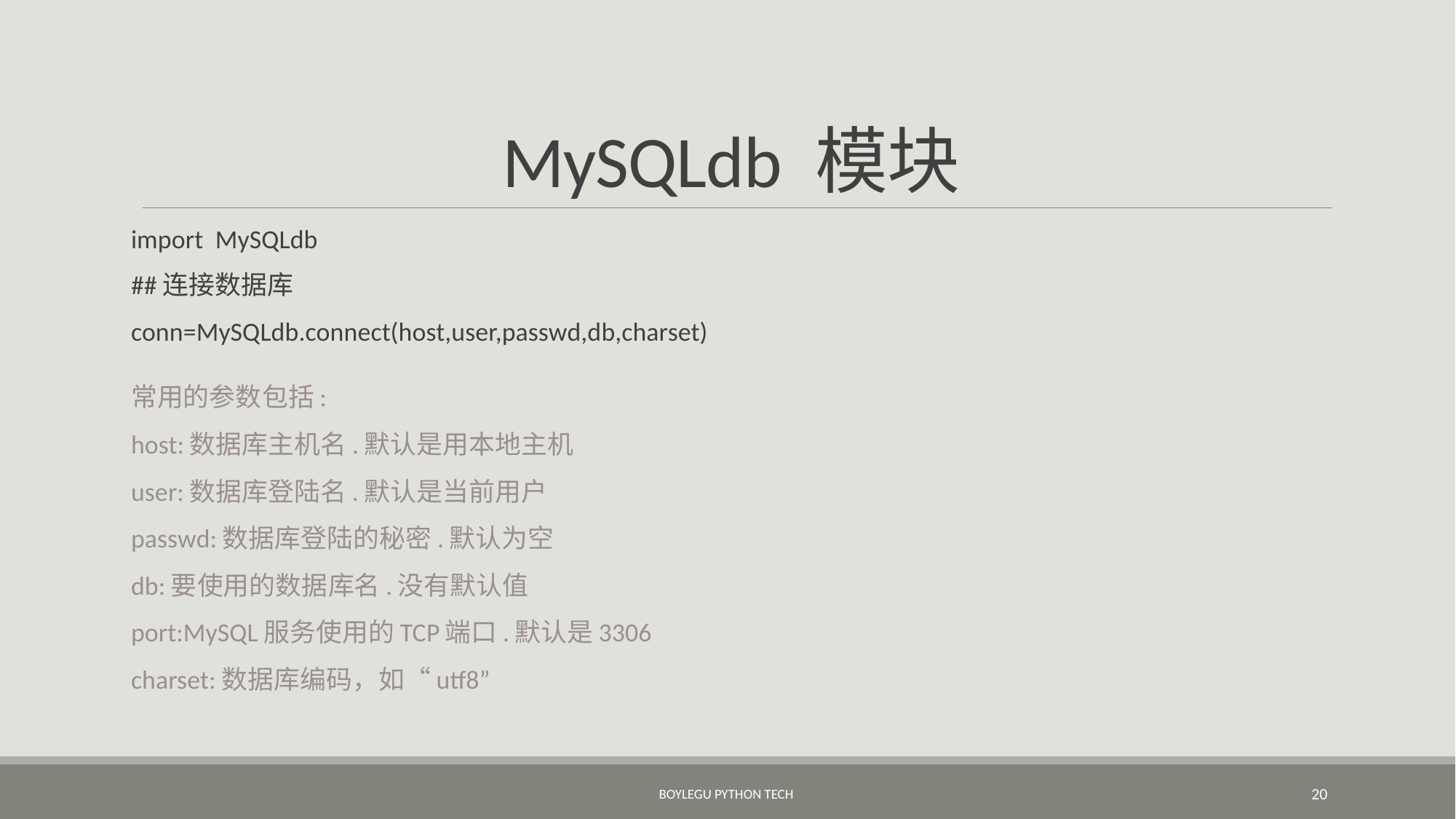

# MySQLdb 模块
import  MySQLdb
##连接数据库
conn=MySQLdb.connect(host,user,passwd,db,charset)
常用的参数包括:
host:数据库主机名.默认是用本地主机
user:数据库登陆名.默认是当前用户
passwd:数据库登陆的秘密.默认为空
db:要使用的数据库名.没有默认值
port:MySQL服务使用的TCP端口.默认是3306
charset:数据库编码，如“utf8”
BoyleGu Python Tech
20